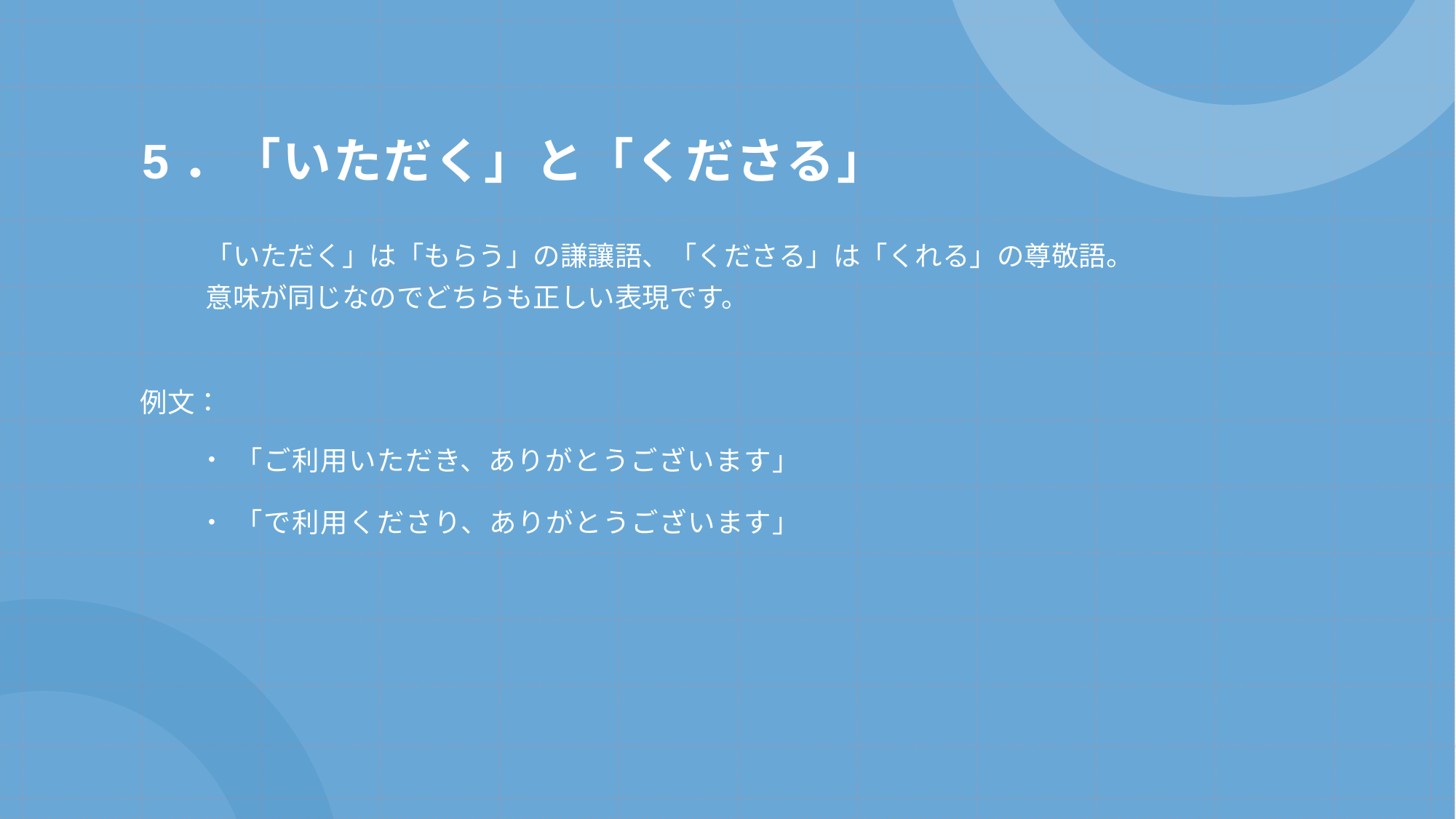

# 5．「いただく」と「くださる」
「いただく」は「もらう」の謙讓語、「くださる」は「くれる」の尊敬語。
意味が同じなのでどちらも正しい表現です。
例文：

「ご利用いただき、ありがとうございます」
「で利用くださり、ありがとうございます」